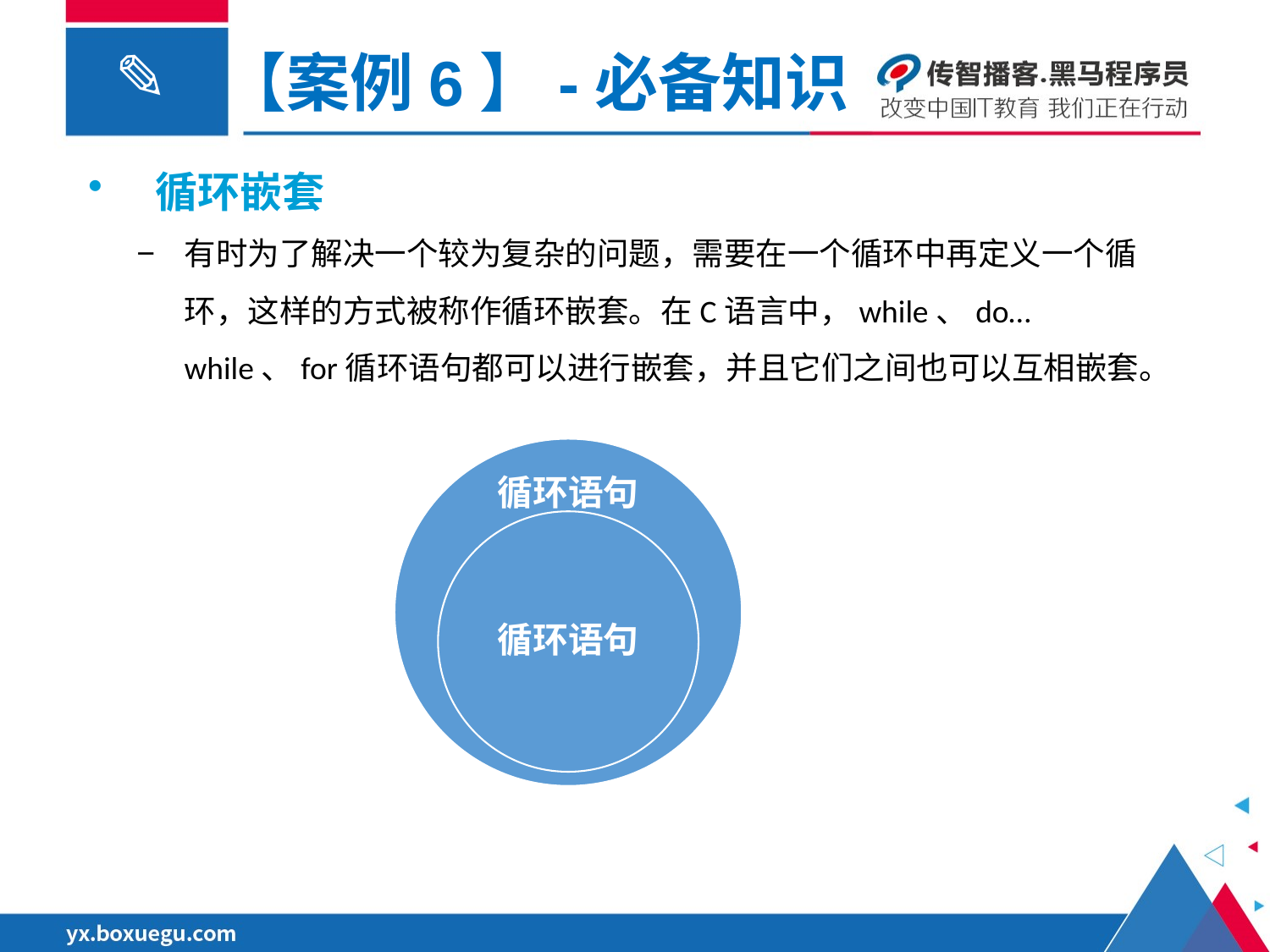

【案例6】-必备知识
 循环嵌套
有时为了解决一个较为复杂的问题，需要在一个循环中再定义一个循环，这样的方式被称作循环嵌套。在C语言中，while、do…while、for循环语句都可以进行嵌套，并且它们之间也可以互相嵌套。
循环语句
循环语句